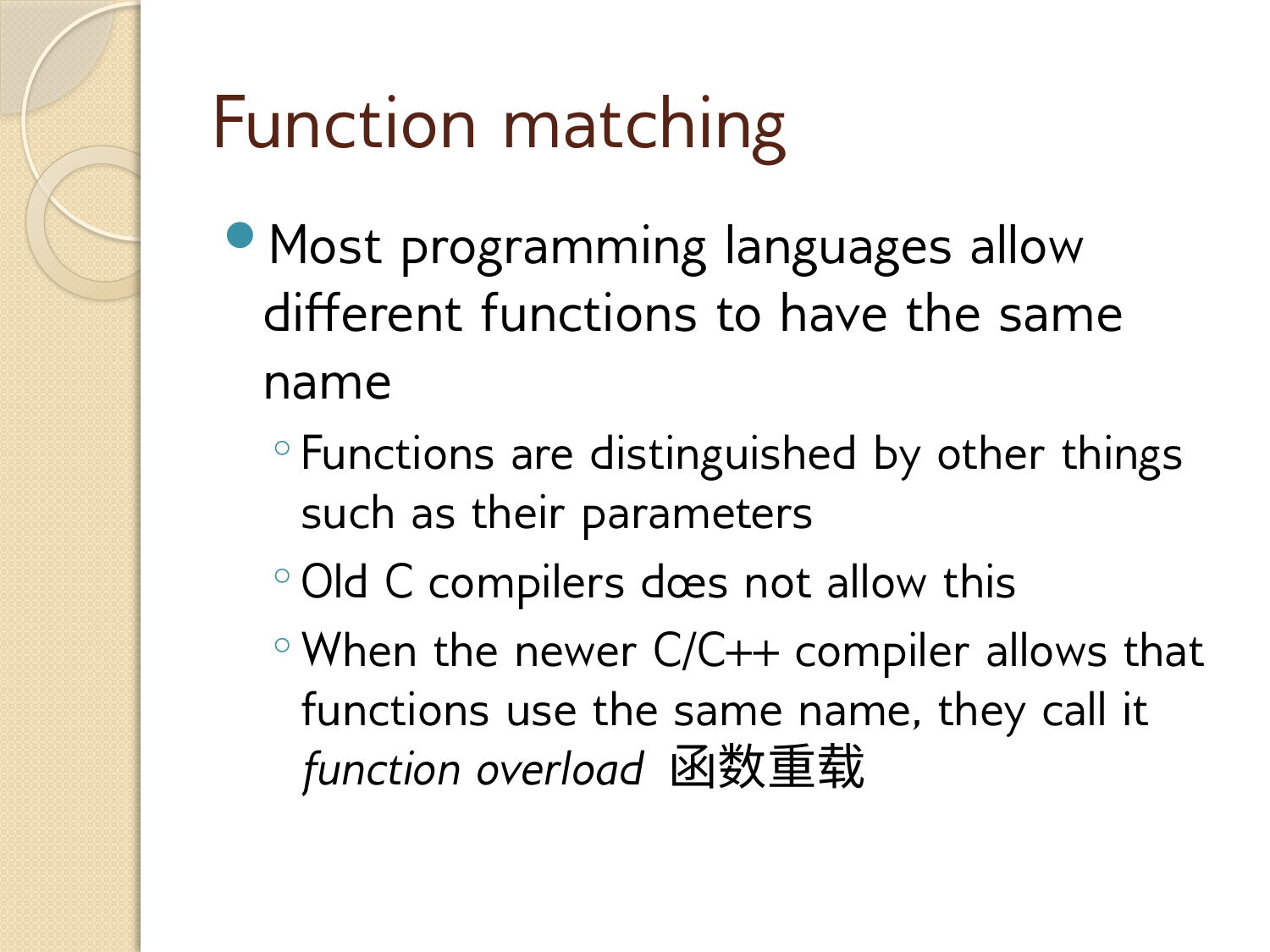

# Function matching
Most programming languages allow different functions to have the same name
Functions are distinguished by other things such as their parameters
Old C compilers does not allow this
When the newer C/C++ compiler allows that functions use the same name, they call it function overload 函数重载